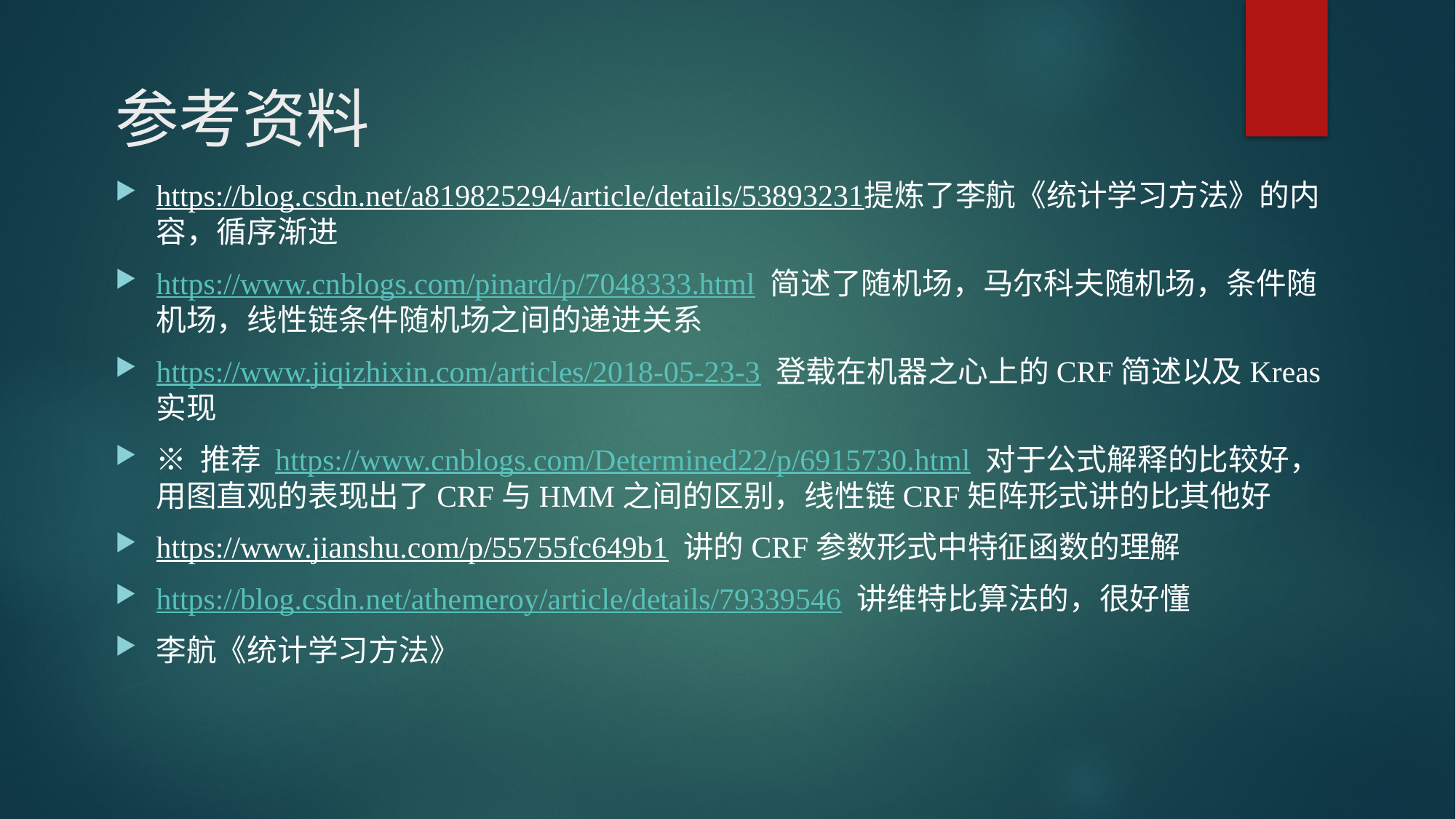

# 参考资料
https://blog.csdn.net/a819825294/article/details/53893231提炼了李航《统计学习方法》的内容，循序渐进
https://www.cnblogs.com/pinard/p/7048333.html 简述了随机场，马尔科夫随机场，条件随机场，线性链条件随机场之间的递进关系
https://www.jiqizhixin.com/articles/2018-05-23-3 登载在机器之心上的CRF简述以及Kreas实现
※ 推荐 https://www.cnblogs.com/Determined22/p/6915730.html 对于公式解释的比较好，用图直观的表现出了CRF与HMM之间的区别，线性链CRF矩阵形式讲的比其他好
https://www.jianshu.com/p/55755fc649b1 讲的CRF参数形式中特征函数的理解
https://blog.csdn.net/athemeroy/article/details/79339546 讲维特比算法的，很好懂
李航《统计学习方法》